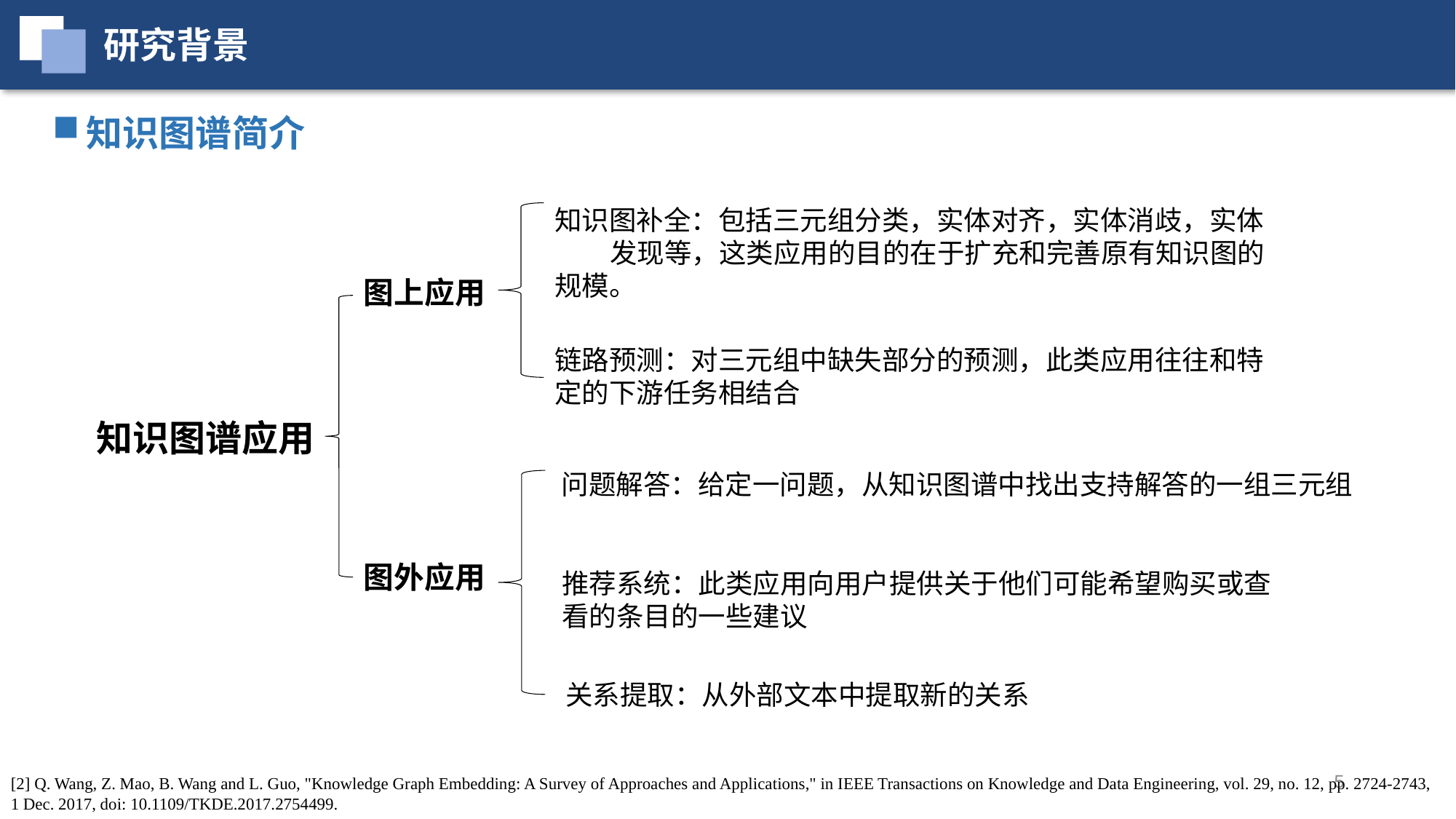

研究背景

知识图谱简介
知识图补全：包括三元组分类，实体对齐，实体消歧，实体            发现等，这类应用的目的在于扩充和完善原有知识图的规模。

图上应用

链路预测：对三元组中缺失部分的预测，此类应用往往和特定的下游任务相结合
知识图谱应用
问题解答：给定一问题，从知识图谱中找出支持解答的一组三元组

图外应用
推荐系统：此类应用向用户提供关于他们可能希望购买或查看的条目的一些建议
关系提取：从外部文本中提取新的关系
5
[2] Q. Wang, Z. Mao, B. Wang and L. Guo, "Knowledge Graph Embedding: A Survey of Approaches and Applications," in IEEE Transactions on Knowledge and Data Engineering, vol. 29, no. 12, pp. 2724-2743, 1 Dec. 2017, doi: 10.1109/TKDE.2017.2754499.